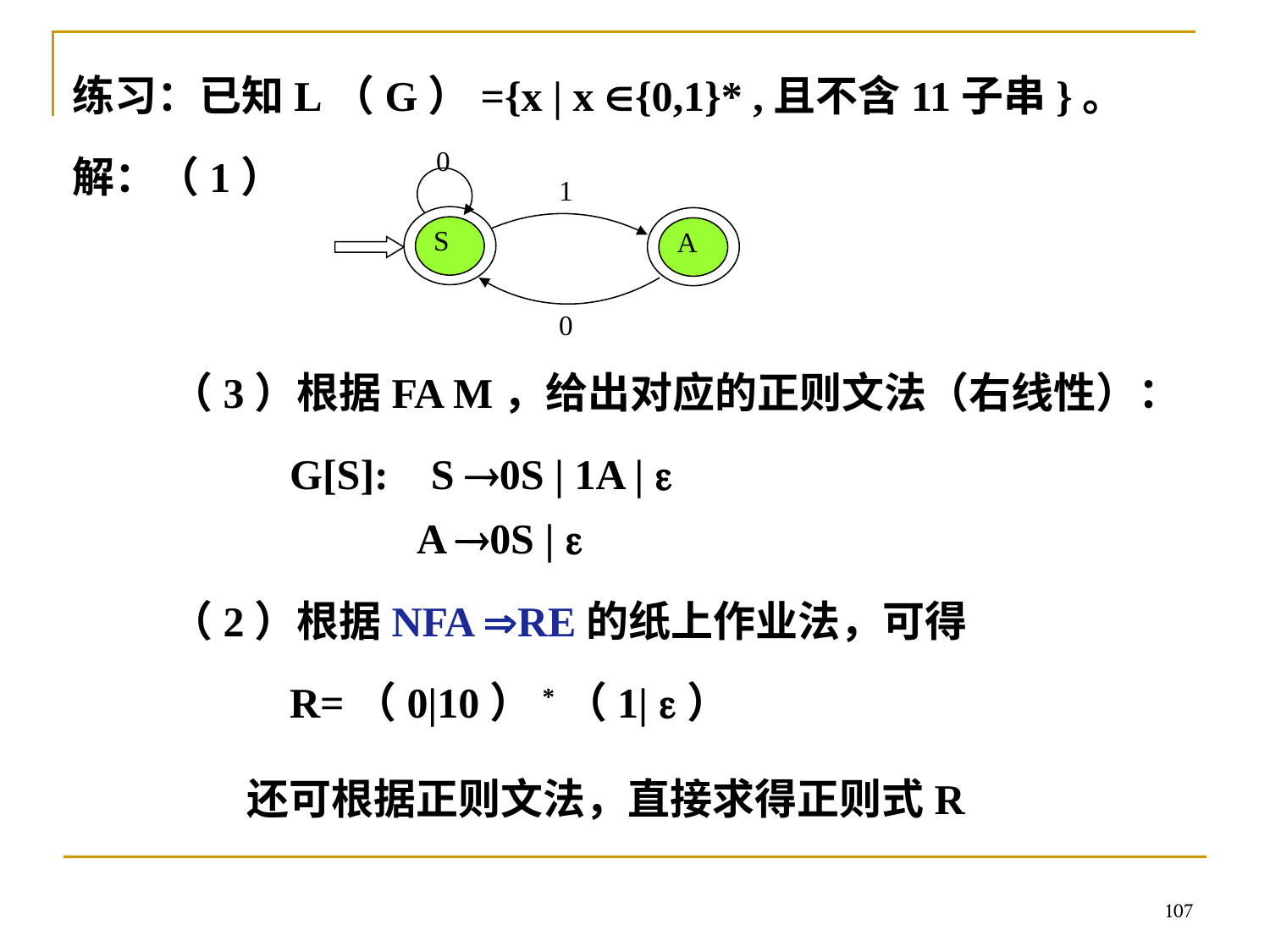

练习：已知L（G）={x | x ∈{0,1}* ,且不含11子串}。
解：（1）

0
1

S

A

0
  （3）根据FA M，给出对应的正则文法（右线性）：
              G[S]:    S →0S | 1A | ε
                          A →0S | ε
  （2）根据NFA ⇒RE的纸上作业法，可得
              R=（0|10）*（1| ε）

          还可根据正则文法，直接求得正则式R

107